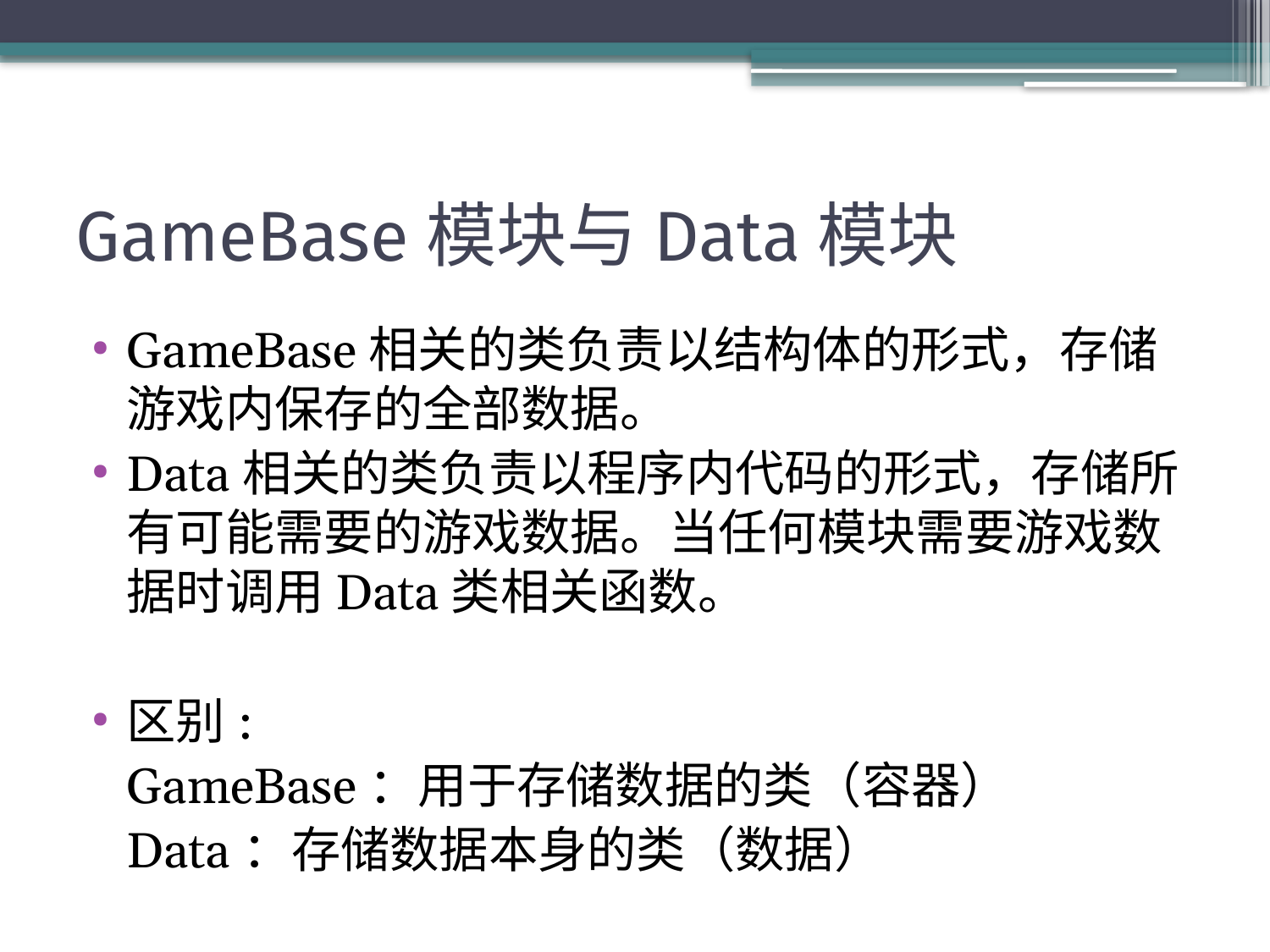

# GameBase模块与Data模块
GameBase相关的类负责以结构体的形式，存储游戏内保存的全部数据。
Data相关的类负责以程序内代码的形式，存储所有可能需要的游戏数据。当任何模块需要游戏数据时调用Data类相关函数。

区别:
   GameBase：用于存储数据的类（容器）
   Data：存储数据本身的类（数据）